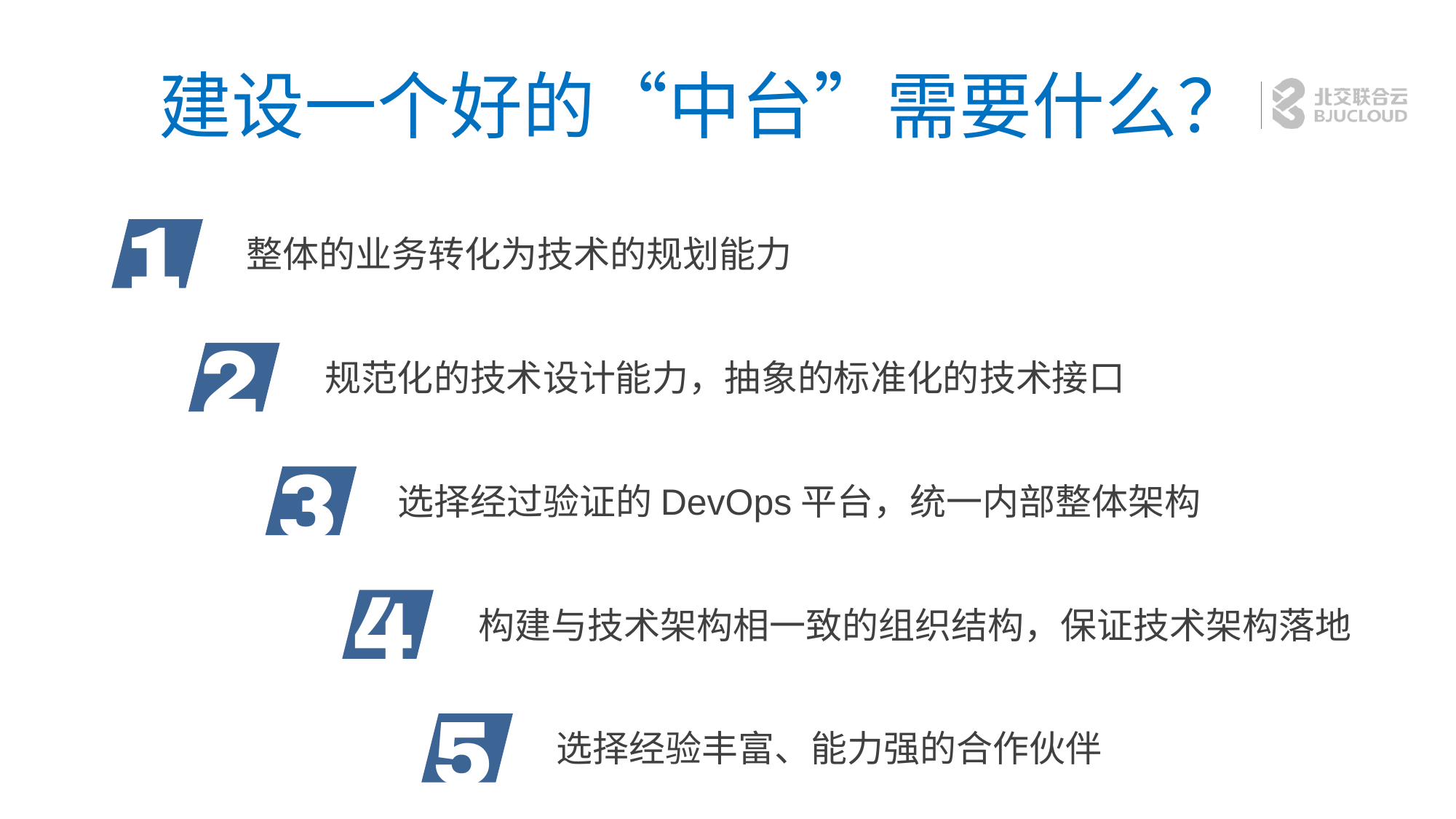

# 建设一个好的“中台”需要什么？
1

整体的业务转化为技术的规划能力
2

规范化的技术设计能力，抽象的标准化的技术接口
3

选择经过验证的DevOps平台，统一内部整体架构
4

构建与技术架构相一致的组织结构，保证技术架构落地
5

选择经验丰富、能力强的合作伙伴